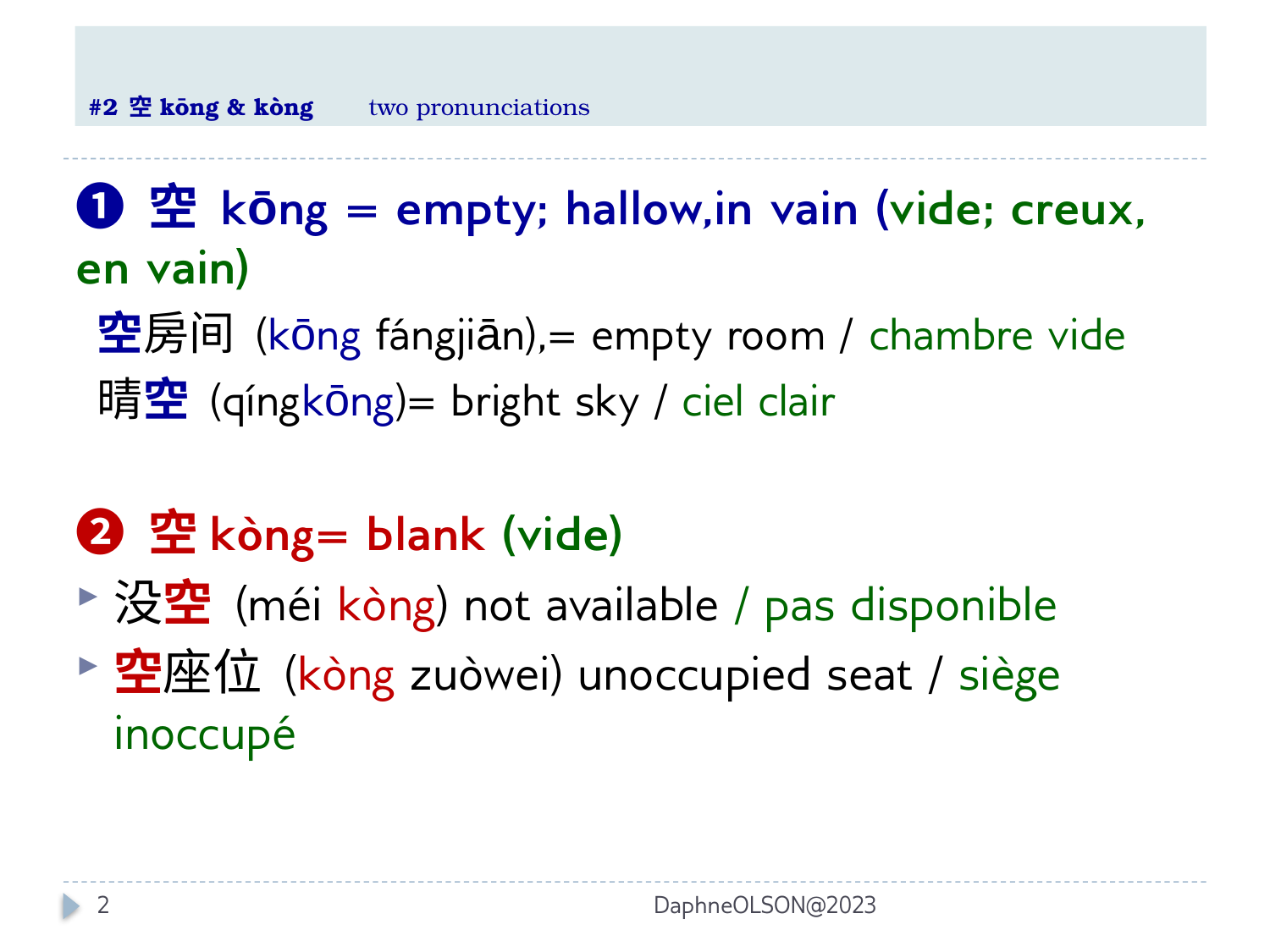

# #2 空 kōng & kòng       two pronunciations
❶ 空 kōng = empty; hallow,in vain (vide; creux, en vain)
 空房间 (kōng fángjiān),= empty room / chambre vide
 晴空 (qíngkōng)= bright sky / ciel clair

❷ 空kòng= blank (vide)
没空 (méi kòng) not available / pas disponible
空座位 (kòng zuòwei) unoccupied seat / siège inoccupé
2
DaphneOLSON@2023